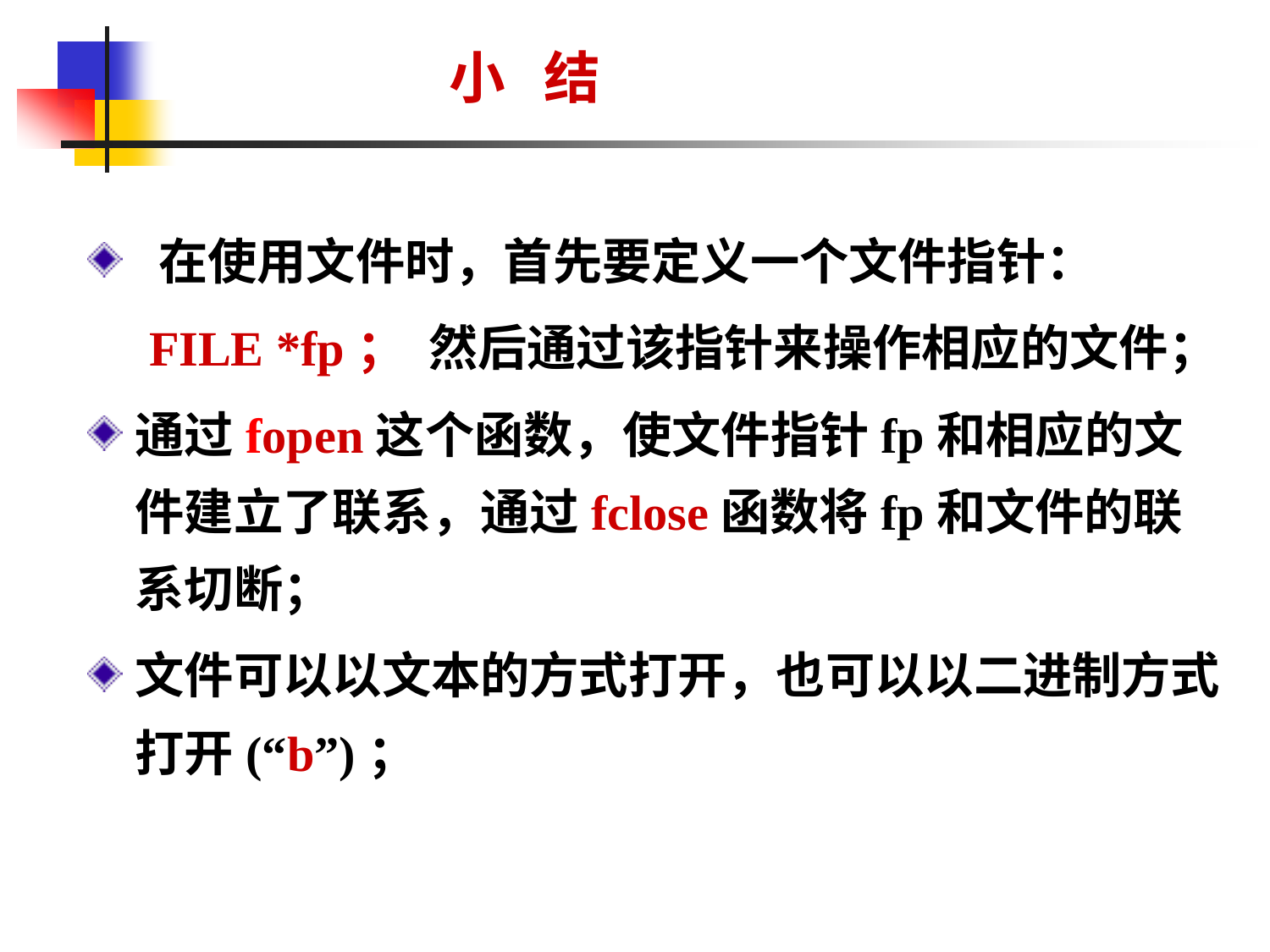

# 小   结
 在使用文件时，首先要定义一个文件指针：
     FILE *fp；  然后通过该指针来操作相应的文件；
通过fopen这个函数，使文件指针fp和相应的文件建立了联系，通过fclose函数将fp和文件的联系切断；
文件可以以文本的方式打开，也可以以二进制方式打开(“b”)；